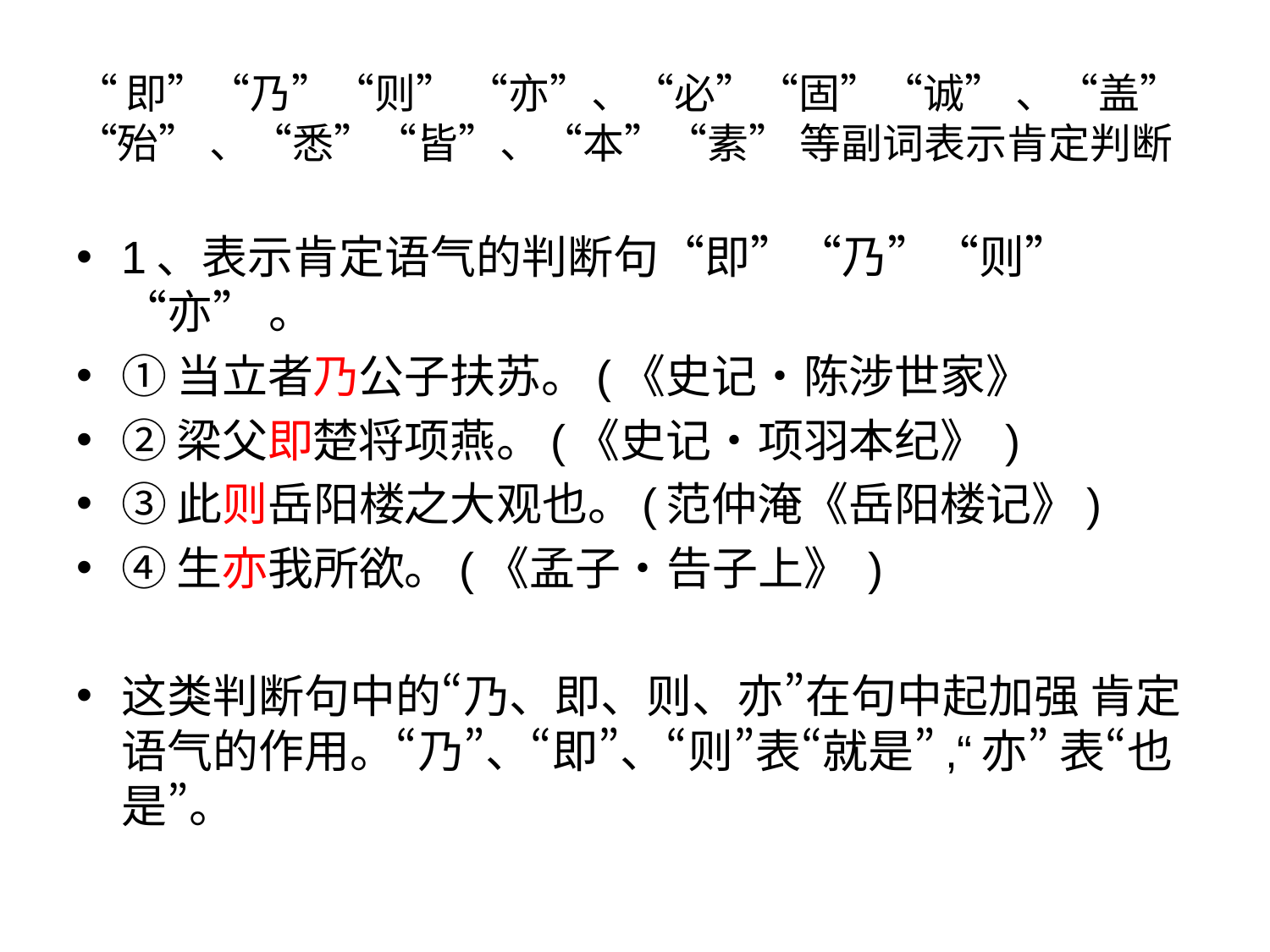

# “即”“乃”“则” “亦”、“必”“固”“诚” 、“盖”“殆” 、“悉”“皆”、“本”“素” 等副词表示肯定判断
1、表示肯定语气的判断句“即”“乃”“则” “亦” 。
①当立者乃公子扶苏。(《史记・陈涉世家》
②梁父即楚将项燕。(《史记・项羽本纪》 )
③此则岳阳楼之大观也。(范仲淹《岳阳楼记》)
④生亦我所欲。(《孟子・告子上》 )

这类判断句中的“乃、即、则、亦”在句中起加强 肯定语气的作用。“乃”、“即”、“则”表“就是”,“亦” 表“也是”。